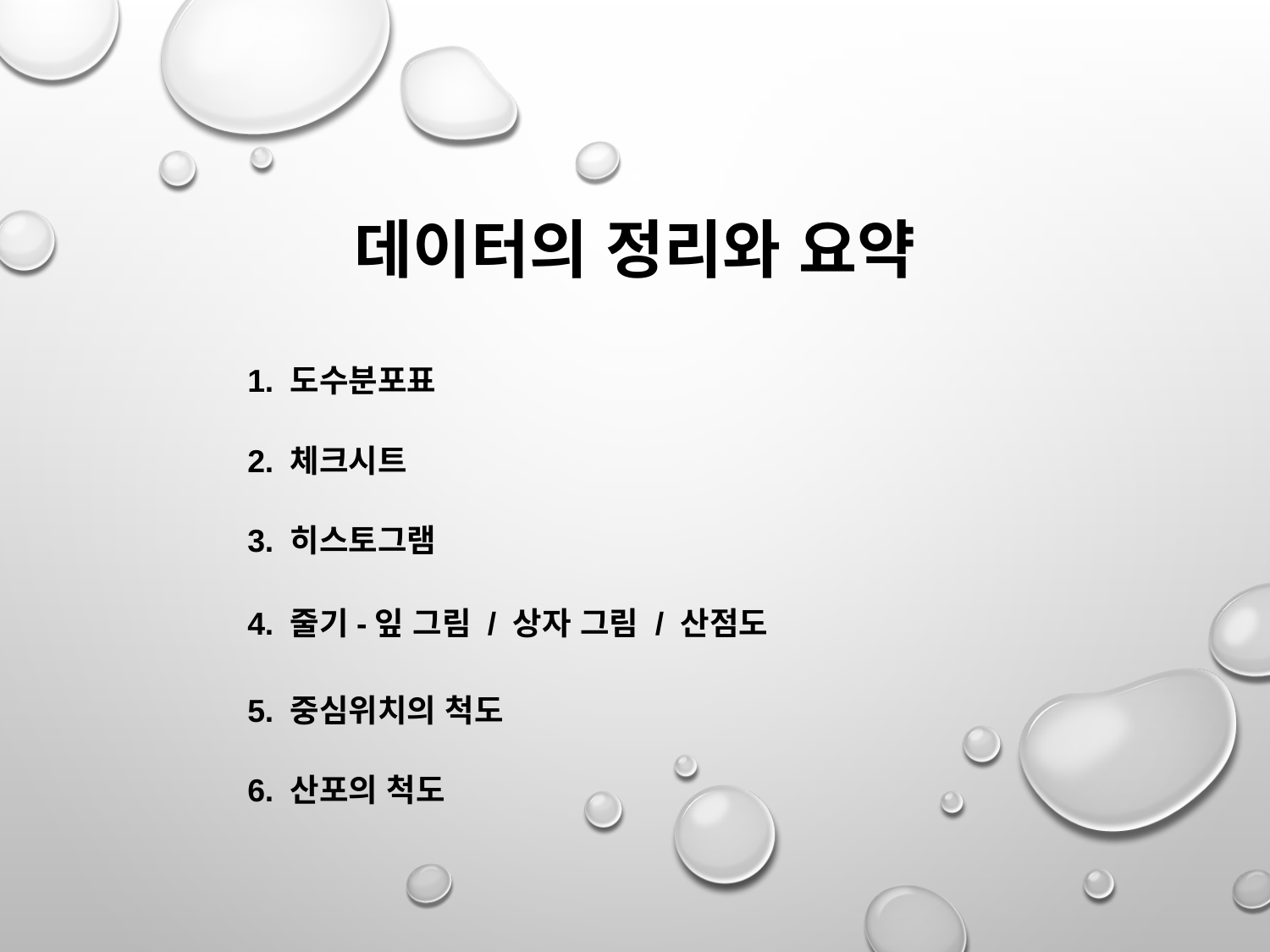

# 데이터의 정리와 요약
1. 도수분포표
2. 체크시트
3. 히스토그램
4. 줄기-잎 그림 / 상자 그림 / 산점도
5. 중심위치의 척도
6. 산포의 척도